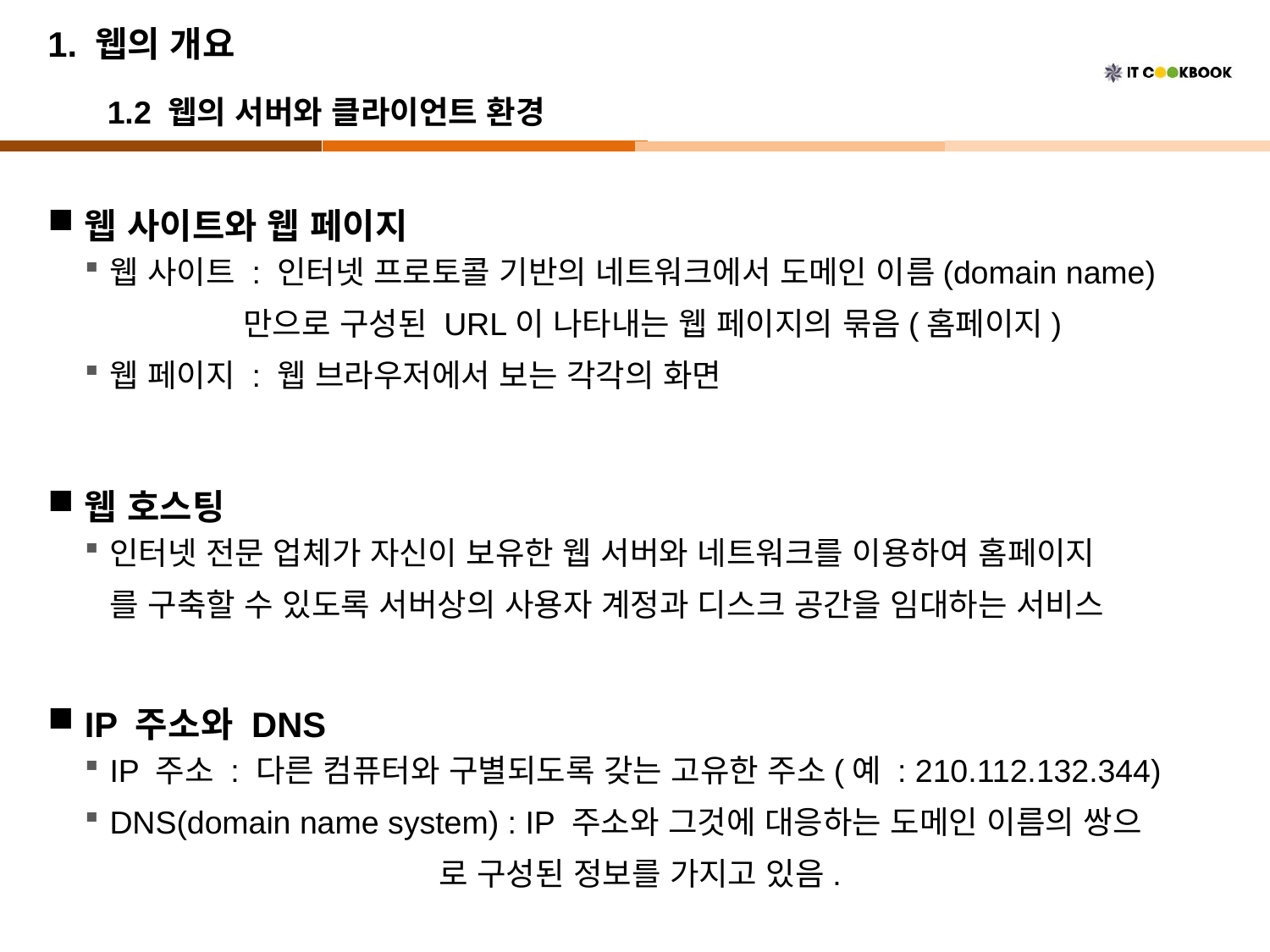

# 1. 웹의 개요
1.2 웹의 서버와 클라이언트 환경
웹 사이트와 웹 페이지
웹 사이트 : 인터넷 프로토콜 기반의 네트워크에서 도메인 이름(domain name)
                 만으로 구성된 URL이 나타내는 웹 페이지의 묶음(홈페이지)
웹 페이지 : 웹 브라우저에서 보는 각각의 화면

웹 호스팅
인터넷 전문 업체가 자신이 보유한 웹 서버와 네트워크를 이용하여 홈페이지
  를 구축할 수 있도록 서버상의 사용자 계정과 디스크 공간을 임대하는 서비스

IP 주소와 DNS
IP 주소 : 다른 컴퓨터와 구별되도록 갖는 고유한 주소(예 : 210.112.132.344)
DNS(domain name system) : IP 주소와 그것에 대응하는 도메인 이름의 쌍으
                                       로 구성된 정보를 가지고 있음.